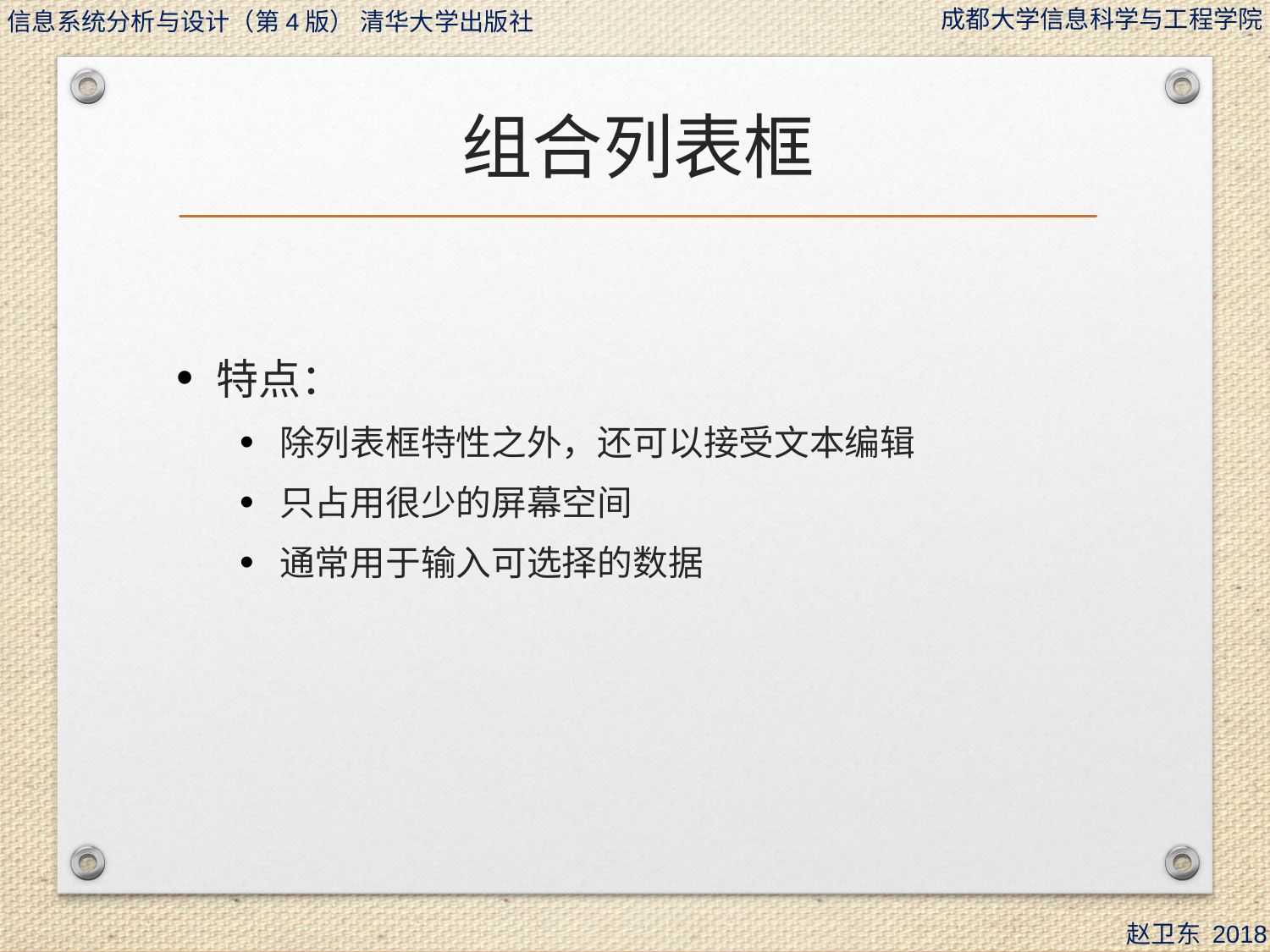

# 组合列表框
特点：
除列表框特性之外，还可以接受文本编辑
只占用很少的屏幕空间
通常用于输入可选择的数据